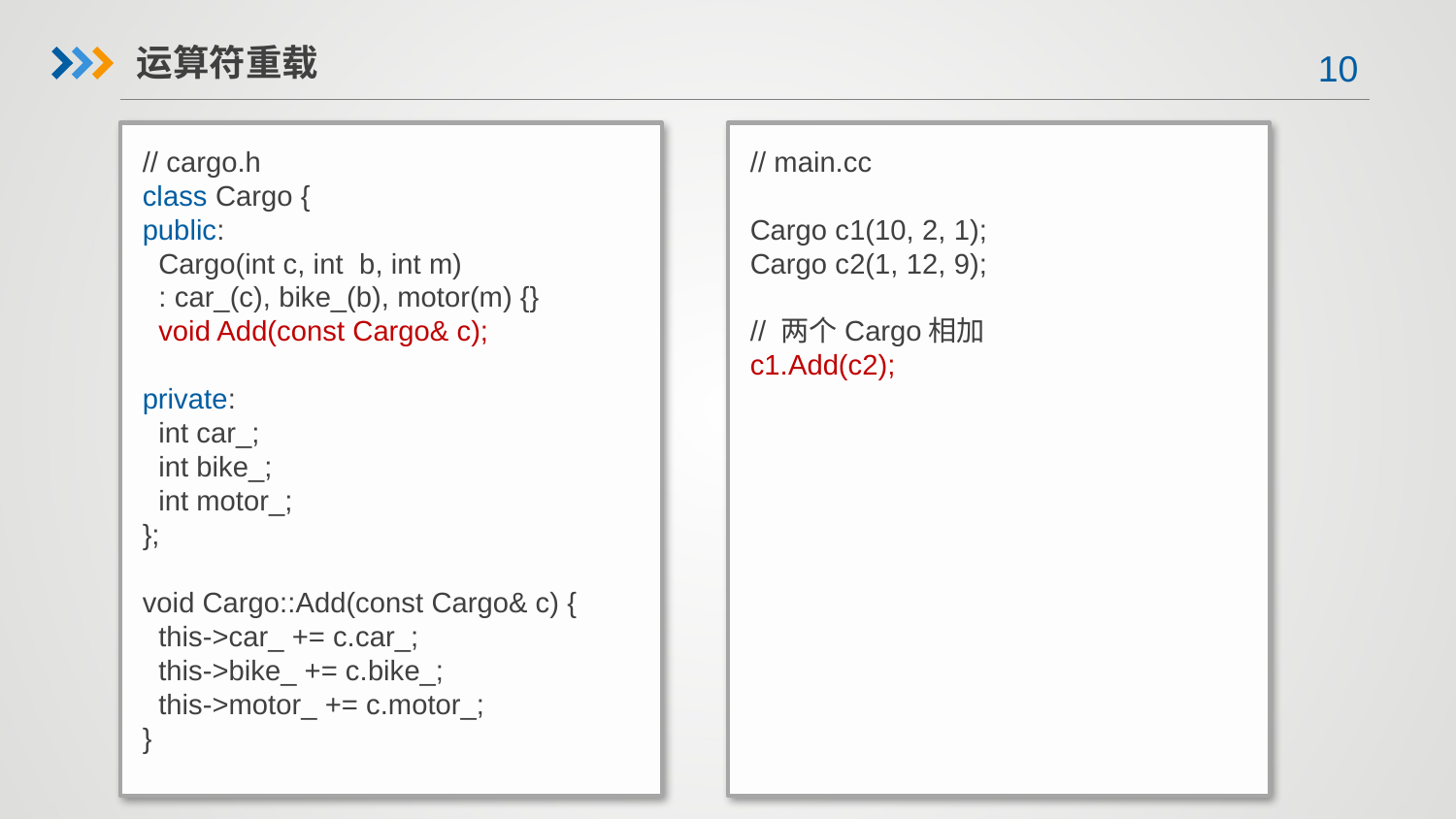

运算符重载

// cargo.h
class Cargo {
public:
  Cargo(int c, int  b, int m)
  : car_(c), bike_(b), motor(m) {}
  void Add(const Cargo& c);

private:
  int car_;
  int bike_;
  int motor_;
};

void Cargo::Add(const Cargo& c) {
  this->car_ += c.car_;
  this->bike_ += c.bike_;
  this->motor_ += c.motor_;
}

// main.cc

Cargo c1(10, 2, 1);
Cargo c2(1, 12, 9);

// 两个Cargo相加
c1.Add(c2);